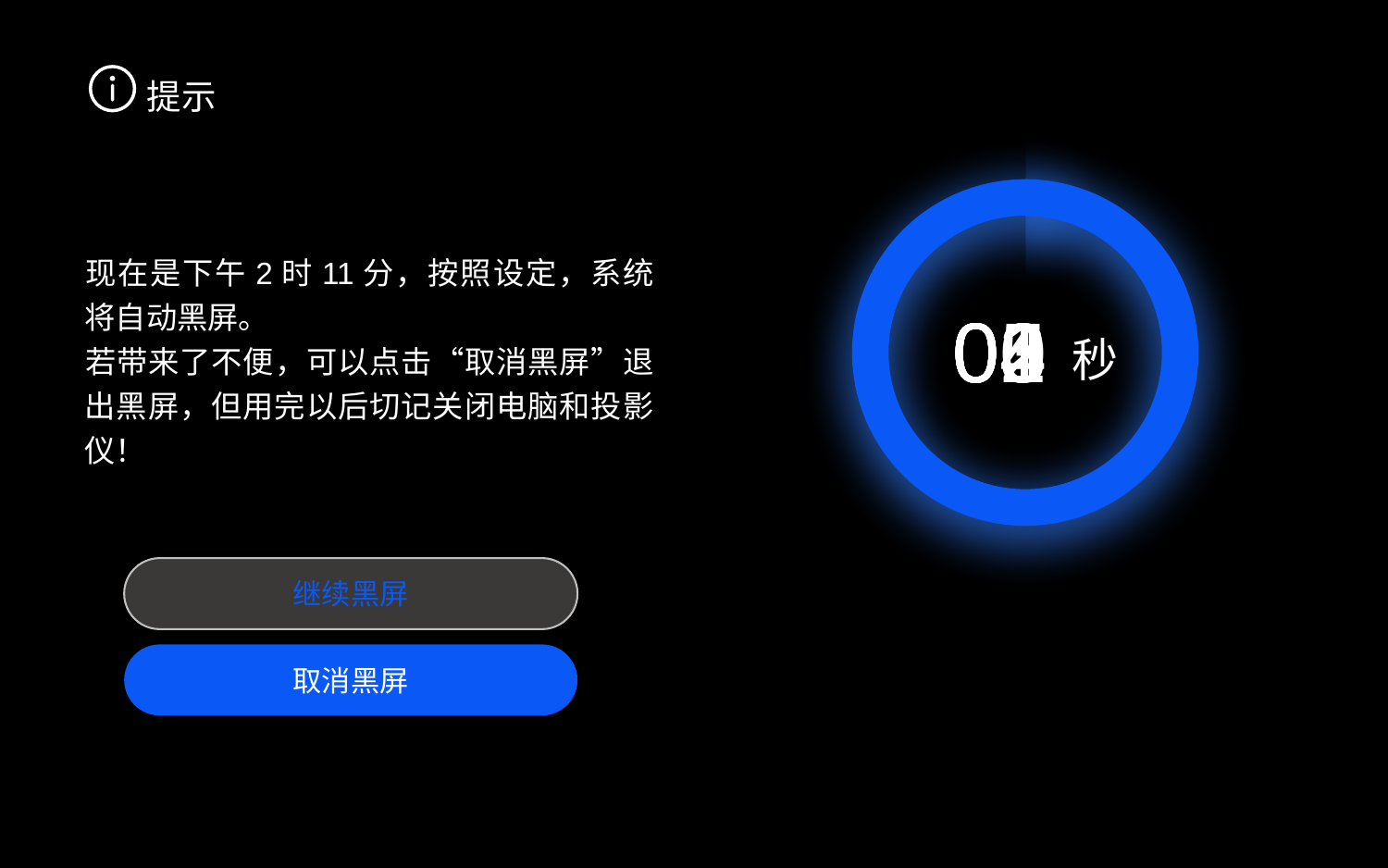

提示

现在是下午2时11分，按照设定，系统将自动黑屏。
若带来了不便，可以点击“取消黑屏”退出黑屏，但用完以后切记关闭电脑和投影仪！

00
01
02
03
04
05
秒
继续黑屏
取消黑屏